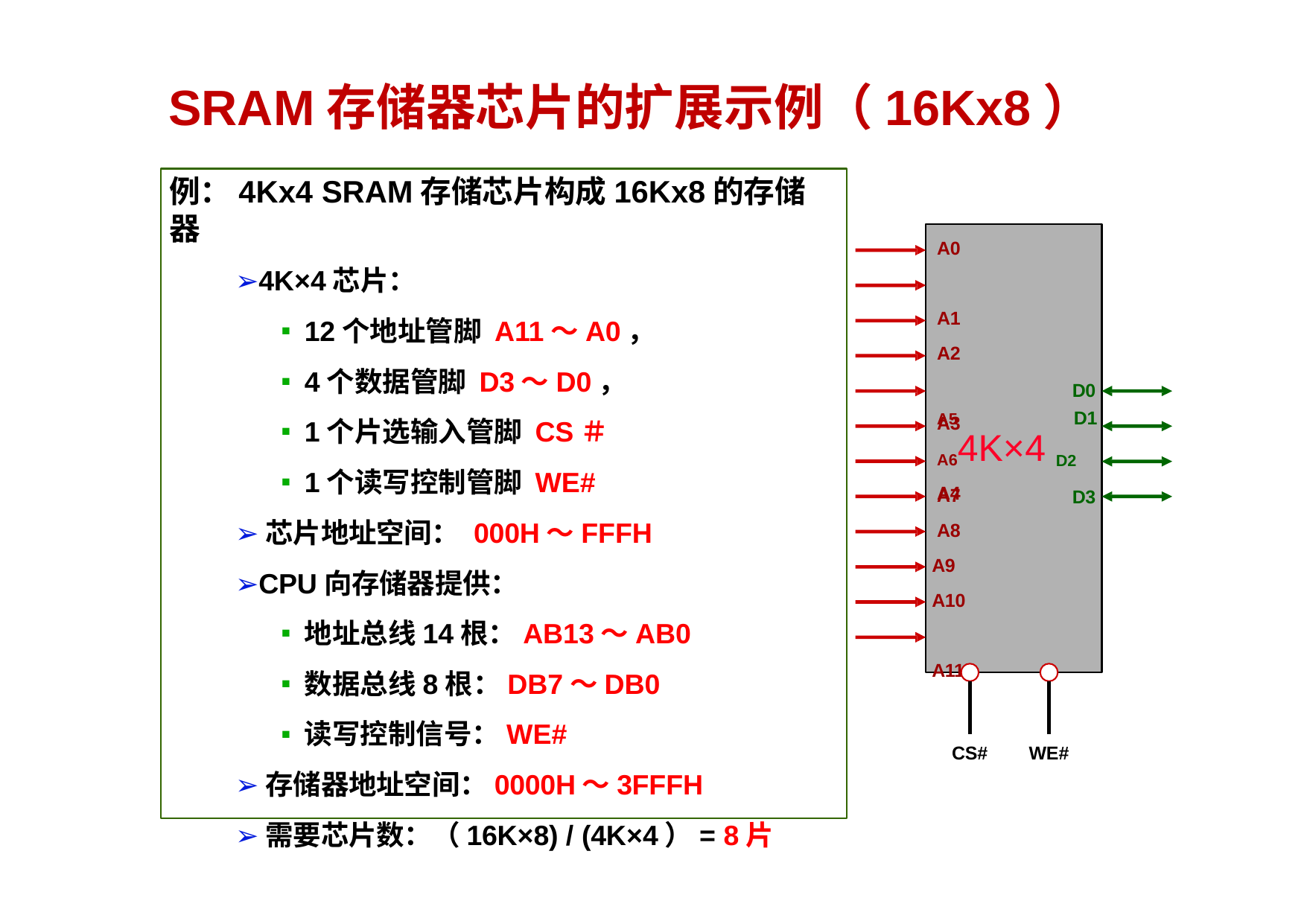

# SRAM存储器芯片的扩展示例（16Kx8）

例：4Kx4 SRAM存储芯片构成16Kx8的存储器
➢4K×4芯片：
12个地址管脚 A11～A0，
4个数据管脚 D3～D0，
1个片选输入管脚 CS＃
1个读写控制管脚 WE#
➢芯片地址空间： 000H～FFFH
➢CPU向存储器提供：
地址总线14根：AB13～AB0
数据总线8根：DB7～DB0
读写控制信号：WE#
➢存储器地址空间：0000H～3FFFH
➢需要芯片数：（16K×8) / (4K×4）= 8片
A0  A1
A2  A3  A4

D0

A5	D1
A64K×4 D2

A7
A8  A9  A10  A11
D3

CS#
WE#